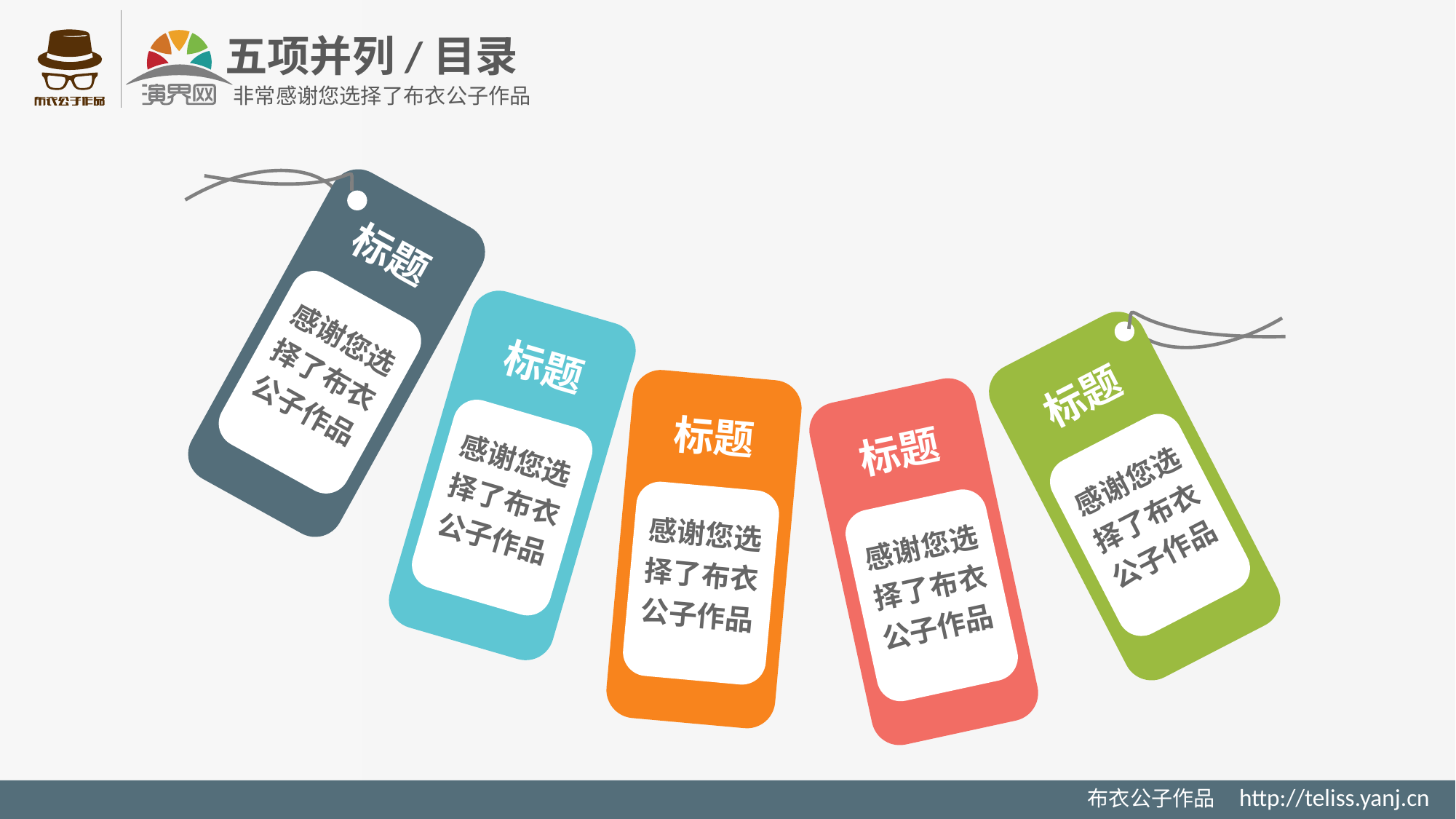

五项并列/目录
非常感谢您选择了布衣公子作品

标题

感谢您选择了布衣公子作品
标题
标题

标题
标题
感谢您选择了布衣公子作品
感谢您选择了布衣公子作品
感谢您选择了布衣公子作品
感谢您选择了布衣公子作品
布衣公子作品    http://teliss.yanj.cn